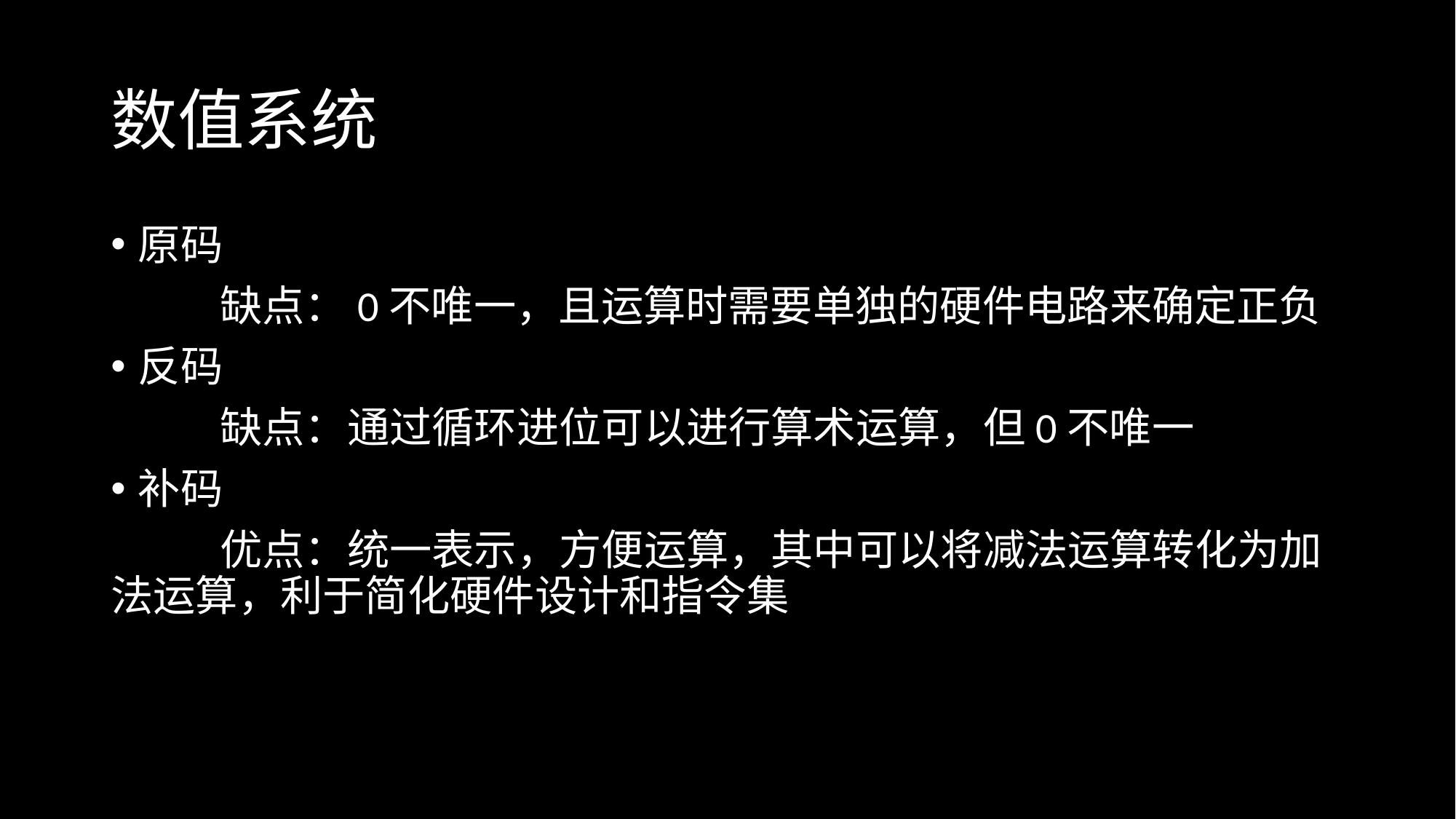

# 数值系统
原码
	缺点：0不唯一，且运算时需要单独的硬件电路来确定正负
反码
	缺点：通过循环进位可以进行算术运算，但0不唯一
补码
	优点：统一表示，方便运算，其中可以将减法运算转化为加法运算，利于简化硬件设计和指令集